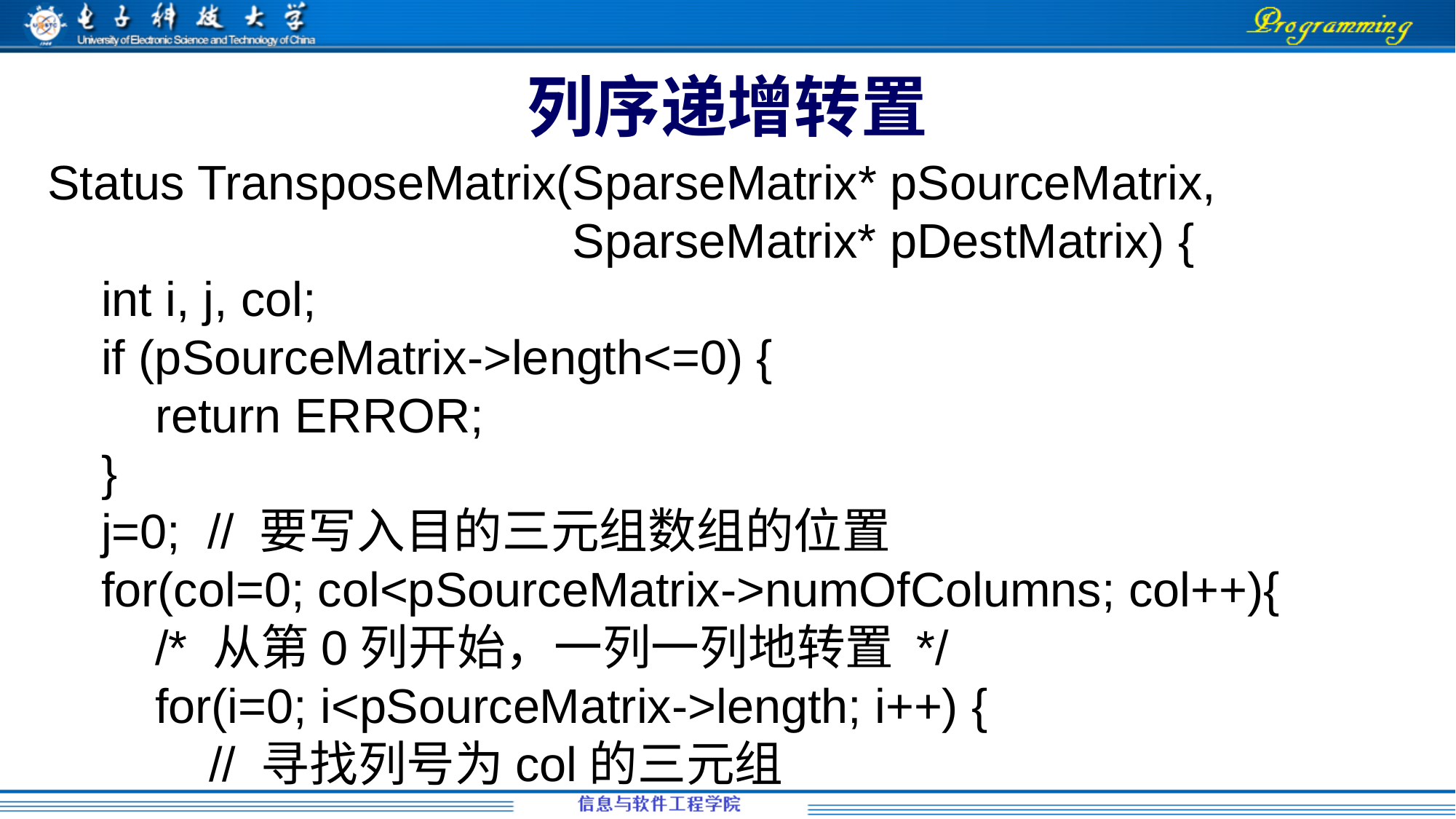

# 列序递增转置
Status TransposeMatrix(SparseMatrix* pSourceMatrix,
                                       SparseMatrix* pDestMatrix) {
    int i, j, col;
    if (pSourceMatrix->length<=0) {
        return ERROR;
    }
    j=0;  // 要写入目的三元组数组的位置
    for(col=0; col<pSourceMatrix->numOfColumns; col++){
        /* 从第0列开始，一列一列地转置 */
        for(i=0; i<pSourceMatrix->length; i++) {
            // 寻找列号为col的三元组